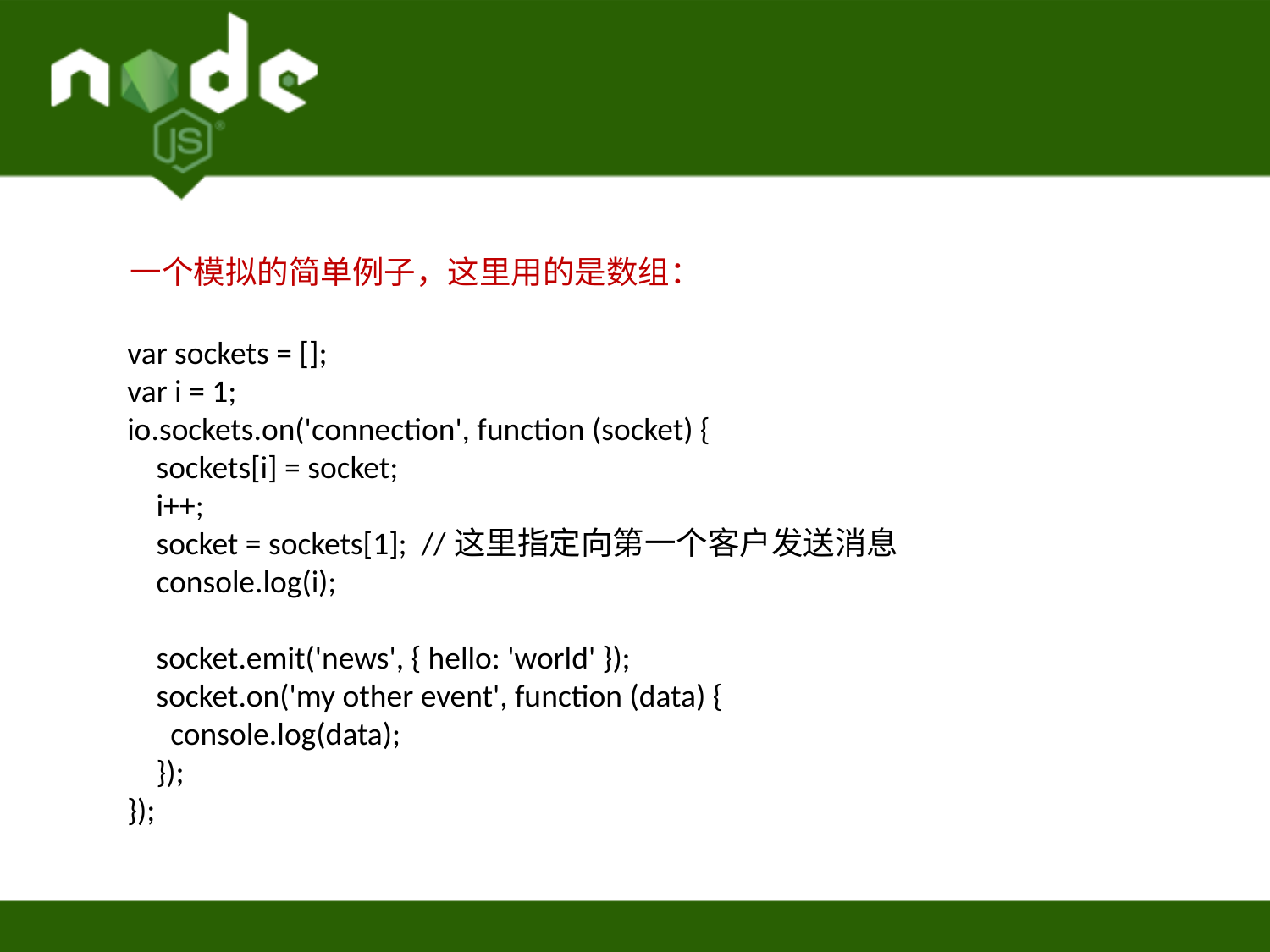

一个模拟的简单例子，这里用的是数组：
var sockets = [];
var i = 1;
io.sockets.on('connection', function (socket) {
    sockets[i] = socket;
    i++;
    socket = sockets[1];  //这里指定向第一个客户发送消息
    console.log(i);

    socket.emit('news', { hello: 'world' });
    socket.on('my other event', function (data) {
      console.log(data);
    });
});